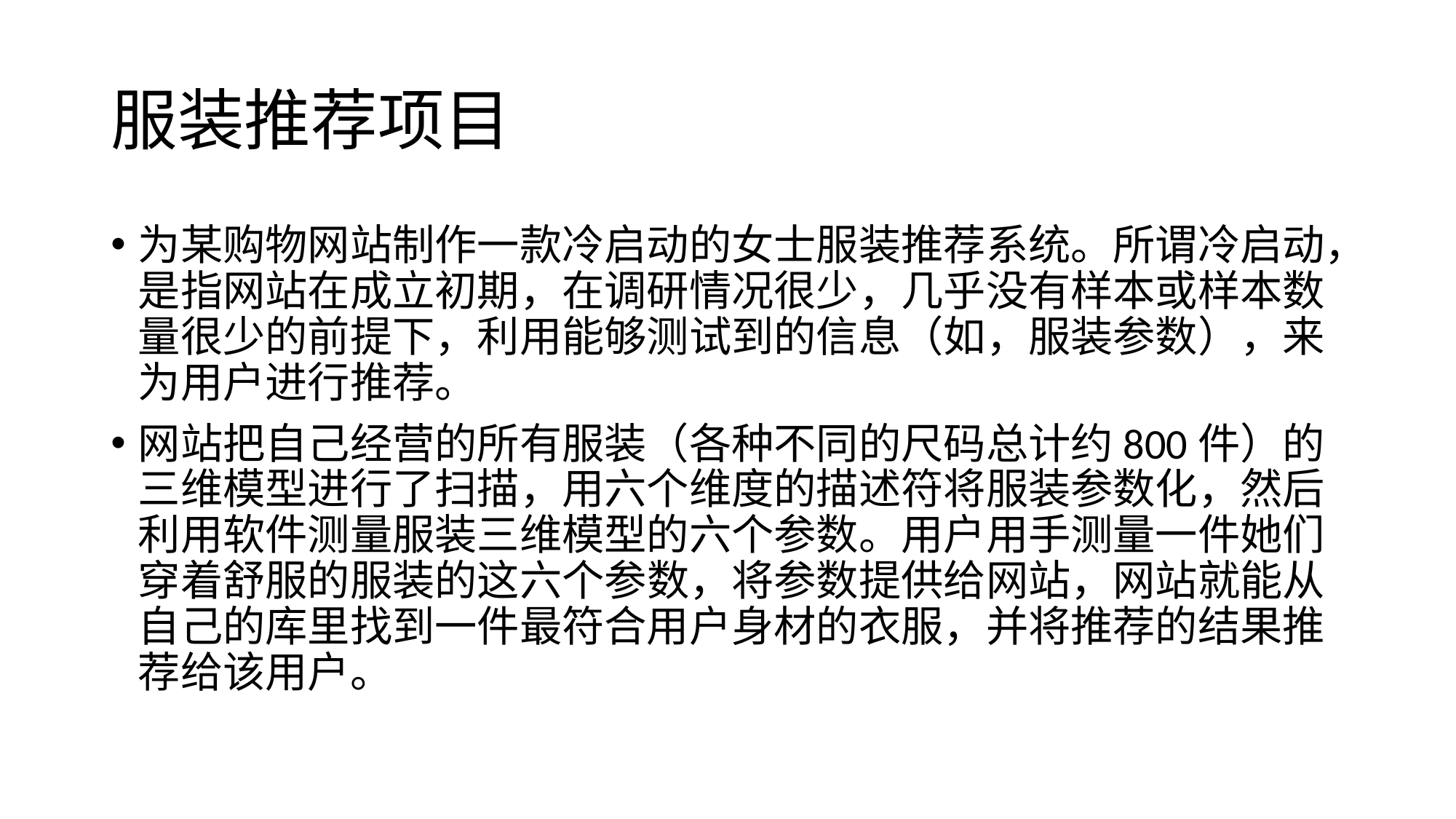

# 服装推荐项目
为某购物网站制作一款冷启动的女士服装推荐系统。所谓冷启动，是指网站在成立初期，在调研情况很少，几乎没有样本或样本数量很少的前提下，利用能够测试到的信息（如，服装参数），来为用户进行推荐。
网站把自己经营的所有服装（各种不同的尺码总计约800件）的三维模型进行了扫描，用六个维度的描述符将服装参数化，然后利用软件测量服装三维模型的六个参数。用户用手测量一件她们穿着舒服的服装的这六个参数，将参数提供给网站，网站就能从自己的库里找到一件最符合用户身材的衣服，并将推荐的结果推荐给该用户。